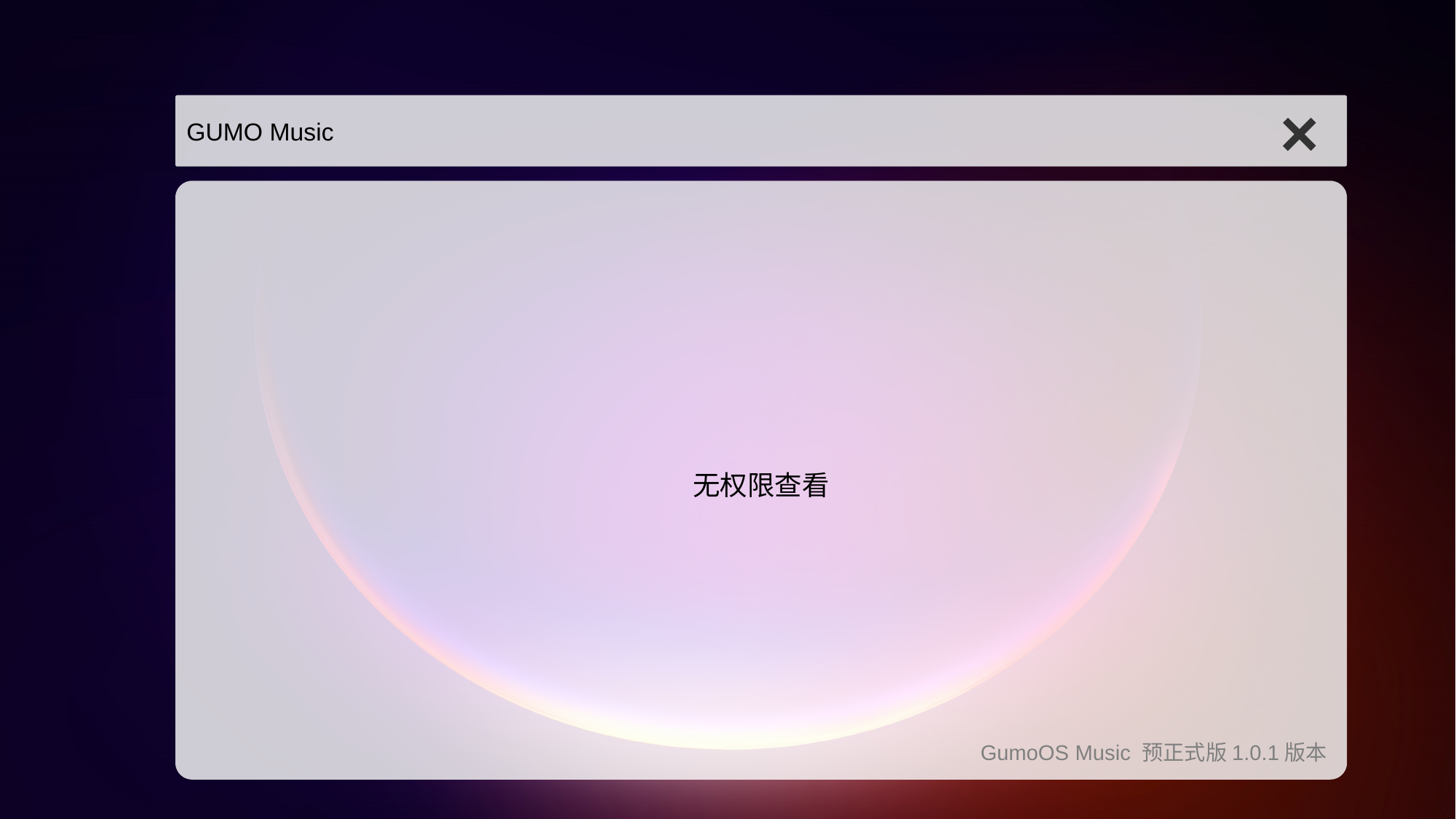

×
GUMO Music

无权限查看
GumoOS Music 预正式版1.0.1版本